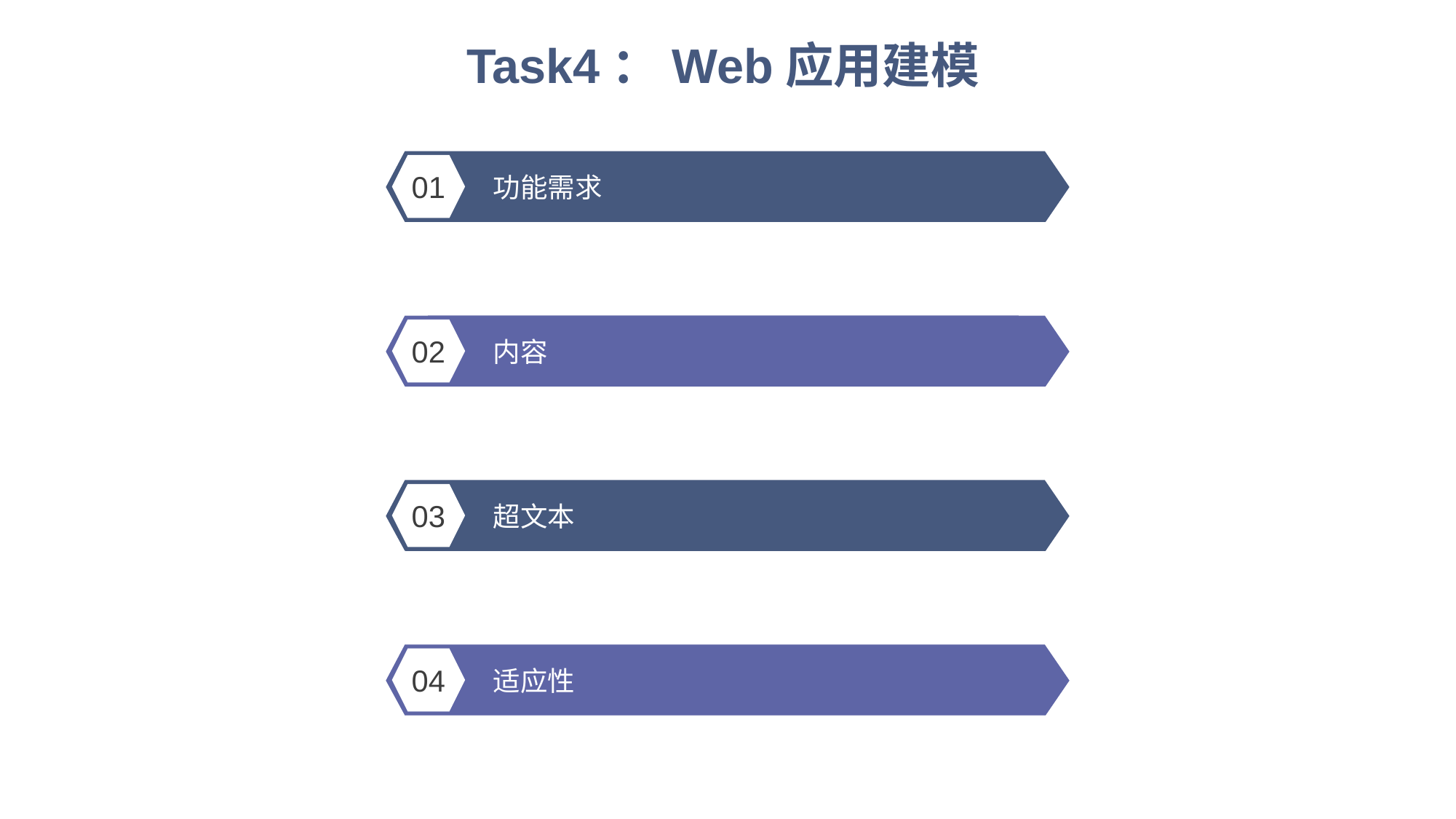

Task4：Web应用建模
功能需求
01
内容
02
超文本
03
适应性
04